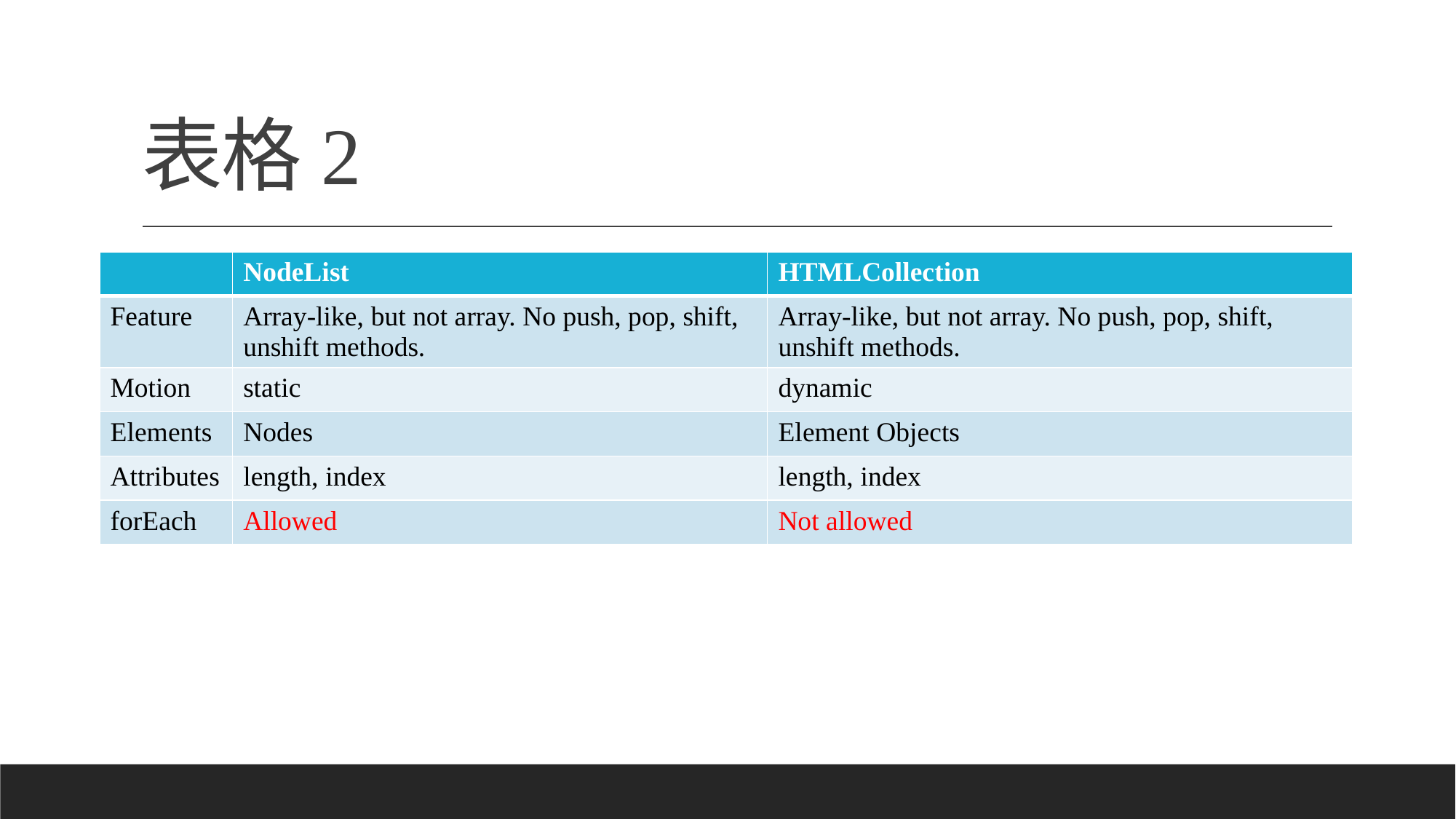

# 表格2
|  | NodeList | HTMLCollection |
| --- | --- | --- |
| Feature | Array-like, but not array. No push, pop, shift, unshift methods. | Array-like, but not array. No push, pop, shift, unshift methods. |
| Motion | static | dynamic |
| Elements | Nodes | Element Objects |
| Attributes | length, index | length, index |
| forEach | Allowed | Not allowed |